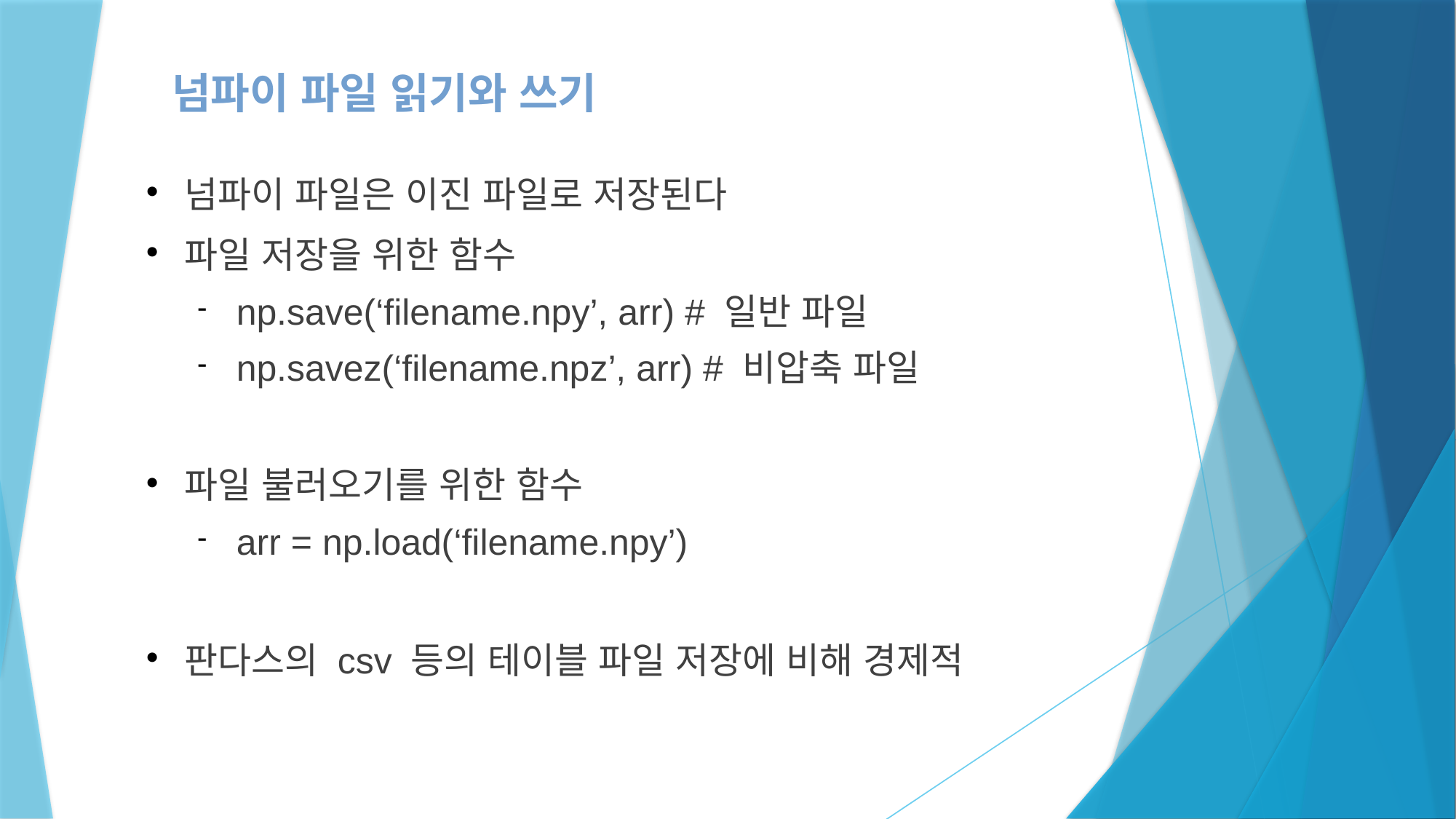

넘파이 파일 읽기와 쓰기
# 넘파이 파일은 이진 파일로 저장된다
파일 저장을 위한 함수
np.save(‘filename.npy’, arr) # 일반 파일
np.savez(‘filename.npz’, arr) # 비압축 파일

파일 불러오기를 위한 함수
arr = np.load(‘filename.npy’)

판다스의 csv 등의 테이블 파일 저장에 비해 경제적